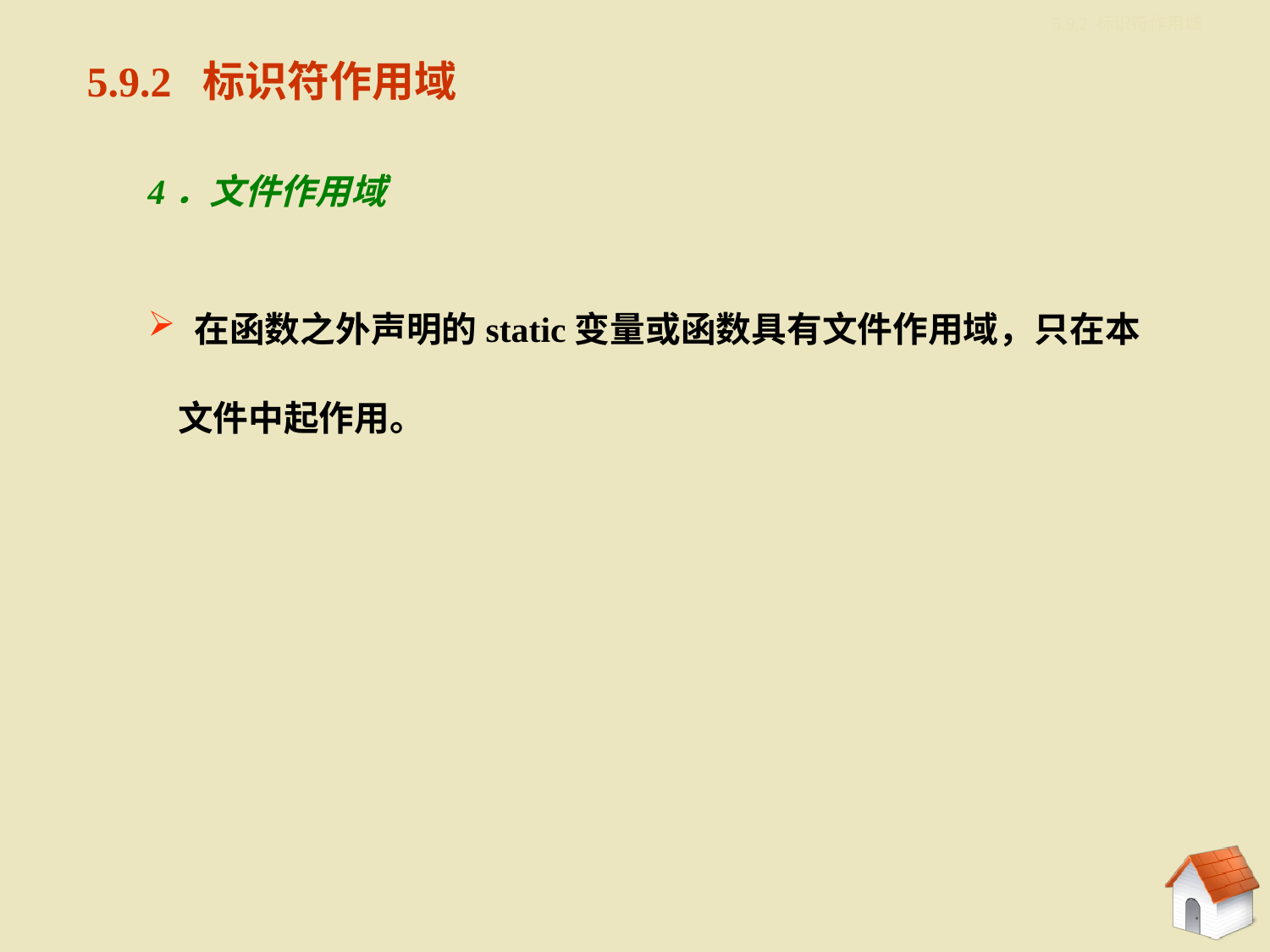

5.9.2 标识符作用域
5.9.2  标识符作用域
4．文件作用域
 在函数之外声明的static变量或函数具有文件作用域，只在本文件中起作用。